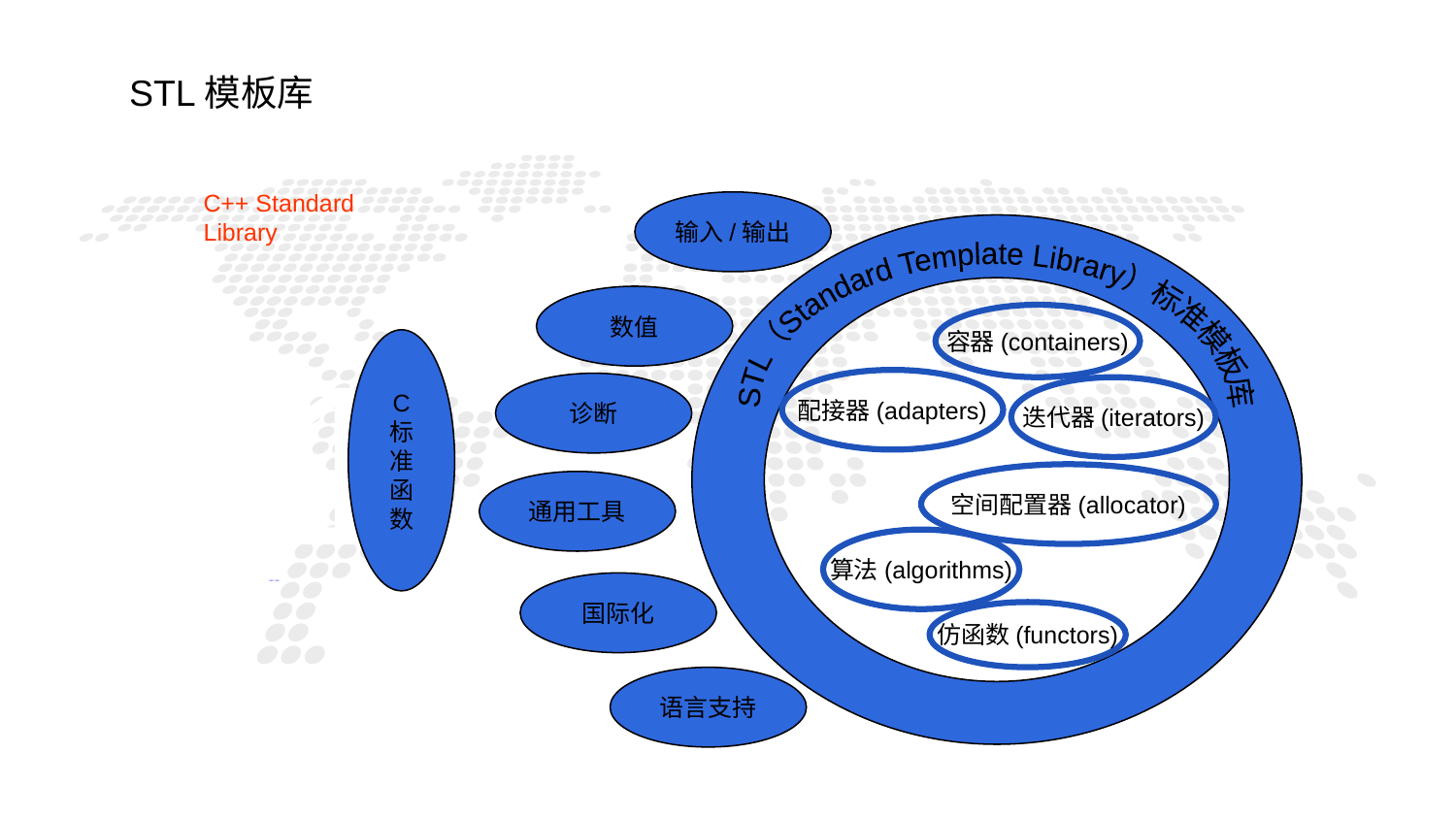

STL模板库
C++ Standard Library
输入/输出
数值
C
标
准
函
数
诊断
通用工具
国际化
语言支持

STL（Standard Template Library）标准模板库
容器(containers)
配接器(adapters)
迭代器(iterators)
空间配置器(allocator)
算法(algorithms)
仿函数(functors)
1
PART  ONE